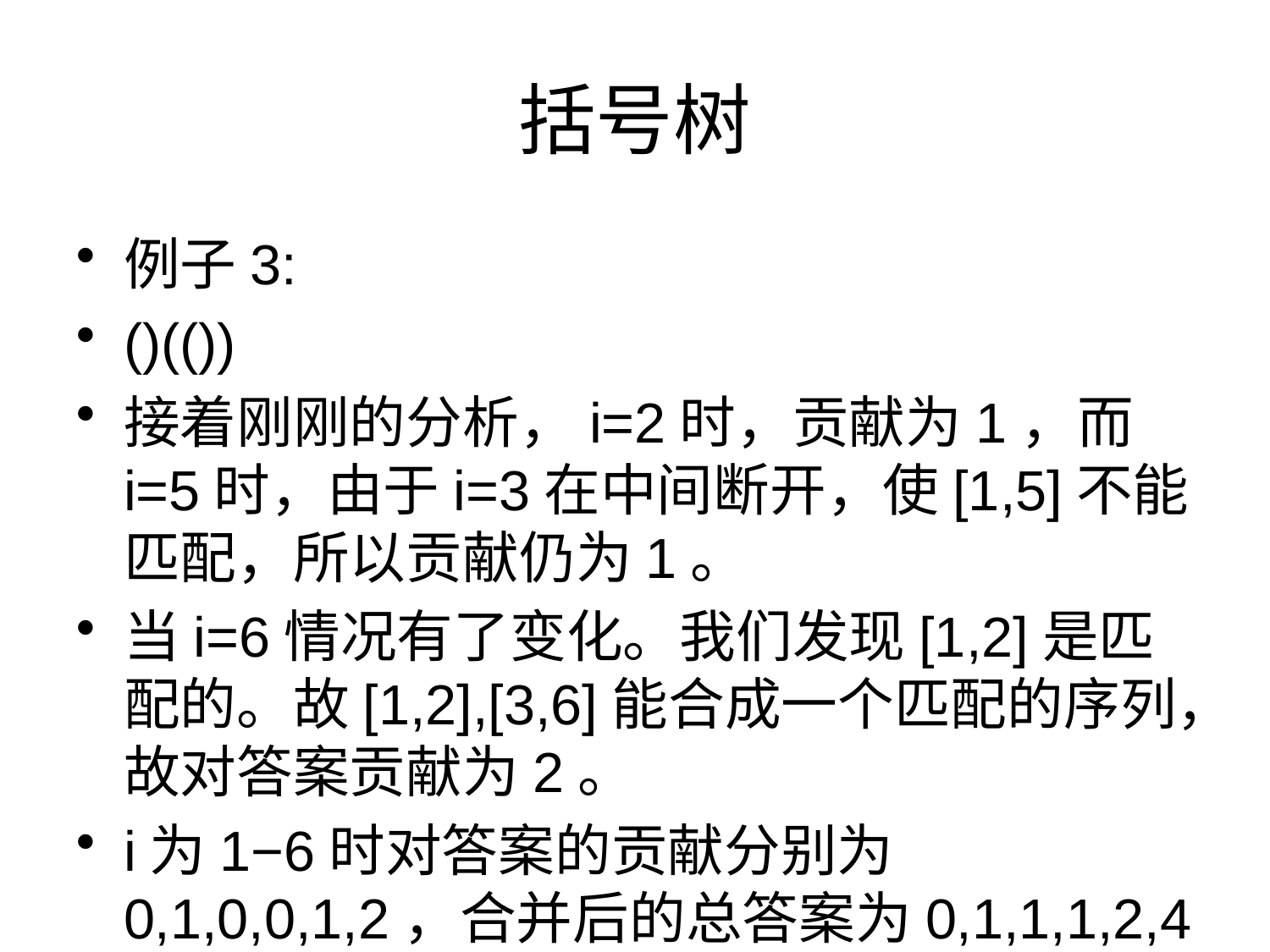

# 括号树
例子3:
()(())
接着刚刚的分析，i=2时，贡献为1，而i=5时，由于i=3在中间断开，使[1,5]不能匹配，所以贡献仍为1。
当i=6情况有了变化。我们发现[1,2]是匹配的。故[1,2],[3,6]能合成一个匹配的序列，故对答案贡献为2。
i为1−6时对答案的贡献分别为0,1,0,0,1,2，合并后的总答案为0,1,1,1,2,4